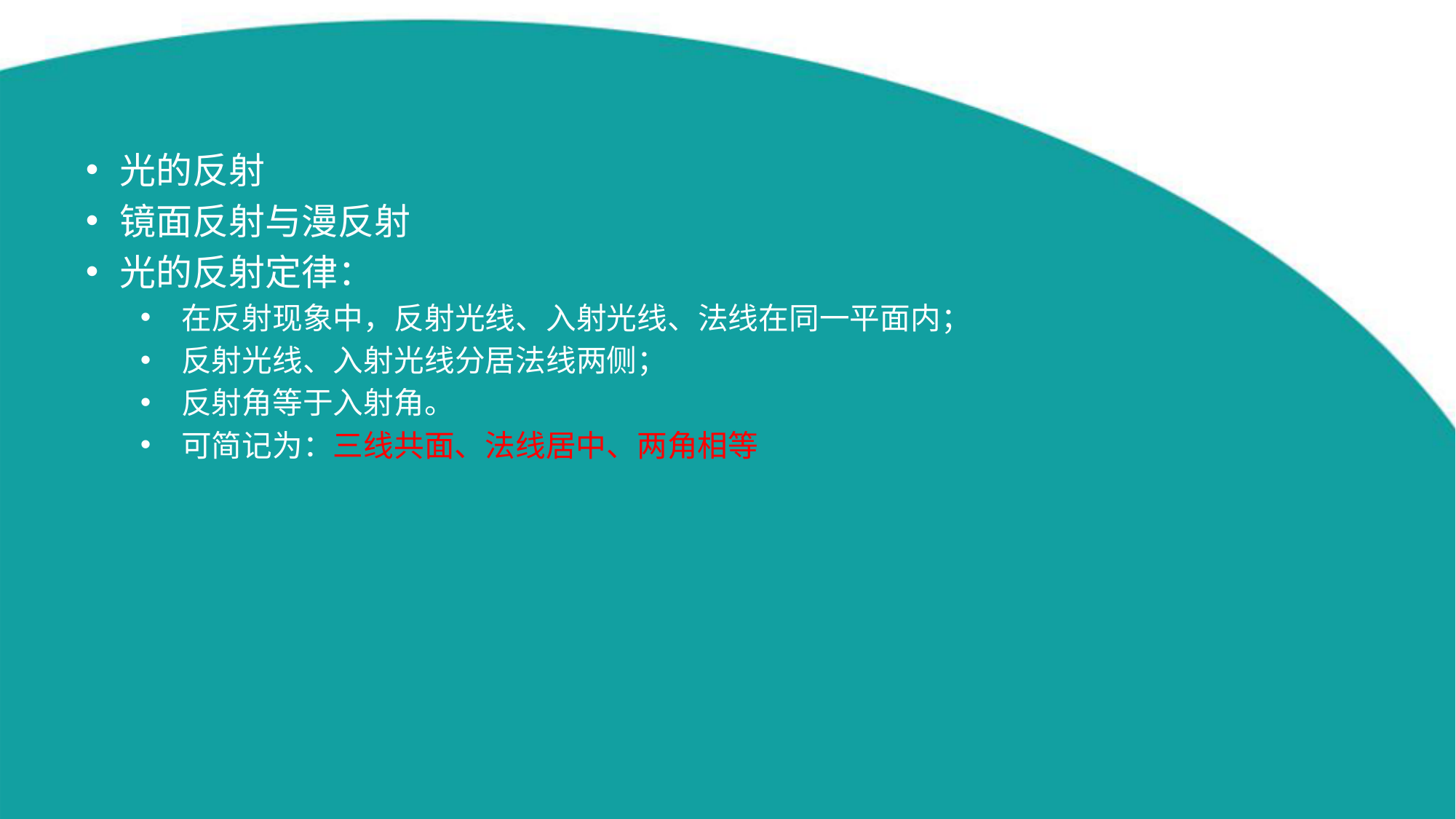

光的反射
镜面反射与漫反射
光的反射定律：
在反射现象中，反射光线、入射光线、法线在同一平面内；
反射光线、入射光线分居法线两侧；
反射角等于入射角。
可简记为：三线共面、法线居中、两角相等